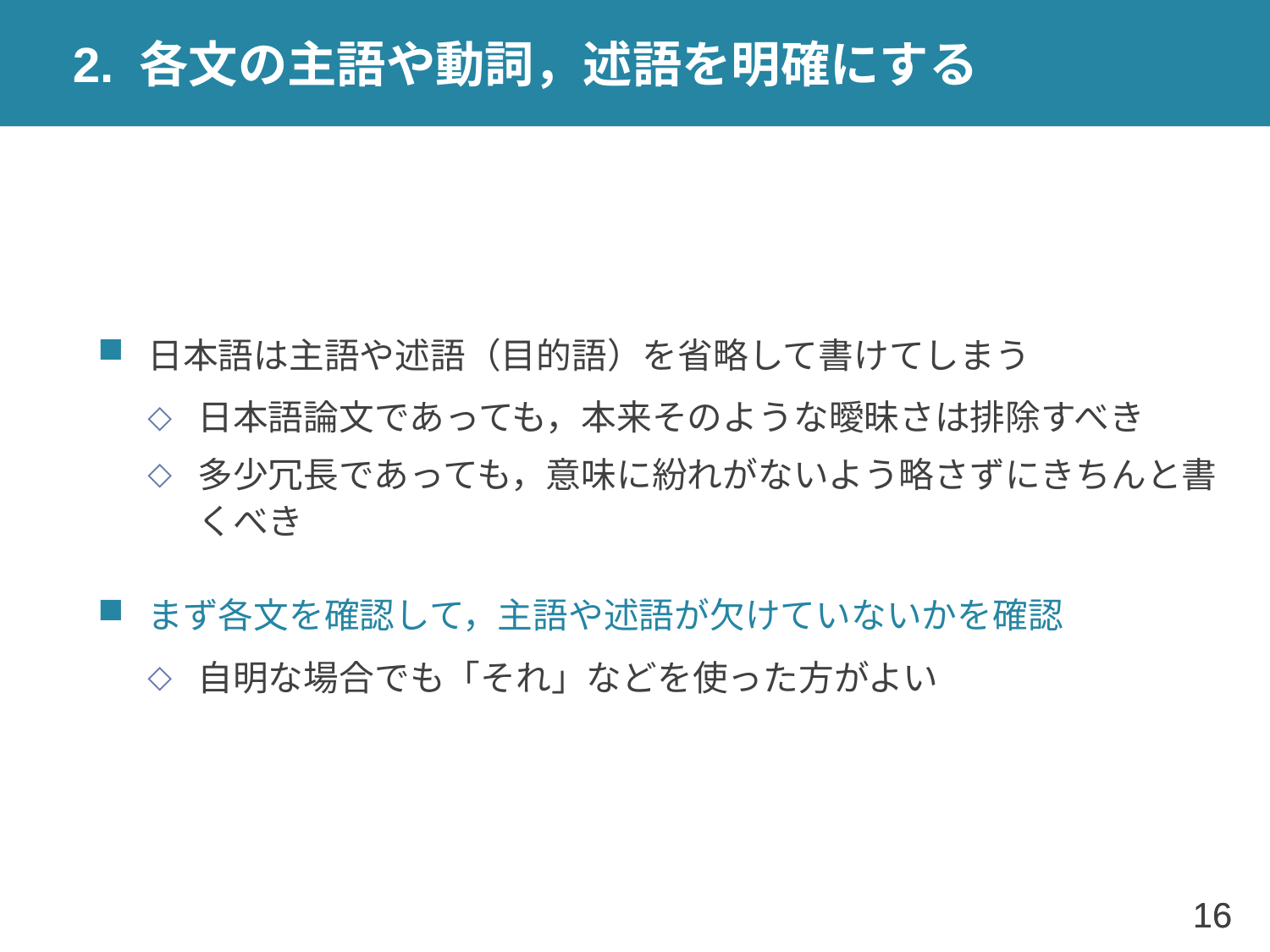

# 2. 各文の主語や動詞，述語を明確にする
日本語は主語や述語（目的語）を省略して書けてしまう
日本語論文であっても，本来そのような曖昧さは排除すべき
多少冗長であっても，意味に紛れがないよう略さずにきちんと書くべき
まず各文を確認して，主語や述語が欠けていないかを確認
自明な場合でも「それ」などを使った方がよい